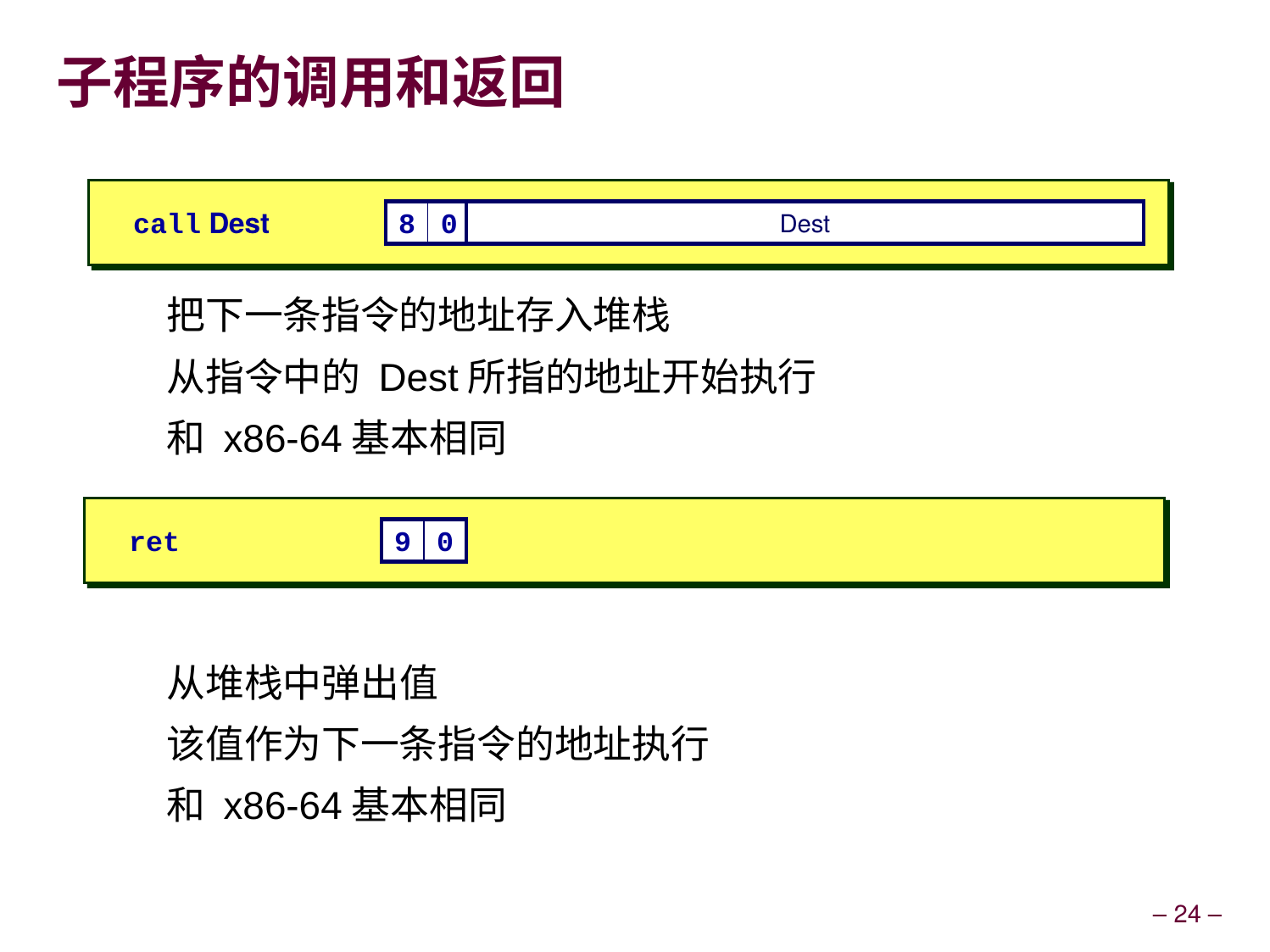

# 子程序的调用和返回

call Dest
8

0
Dest
把下一条指令的地址存入堆栈
从指令中的 Dest所指的地址开始执行
和 x86-64基本相同

从堆栈中弹出值
该值作为下一条指令的地址执行
和 x86-64基本相同

ret
9

0